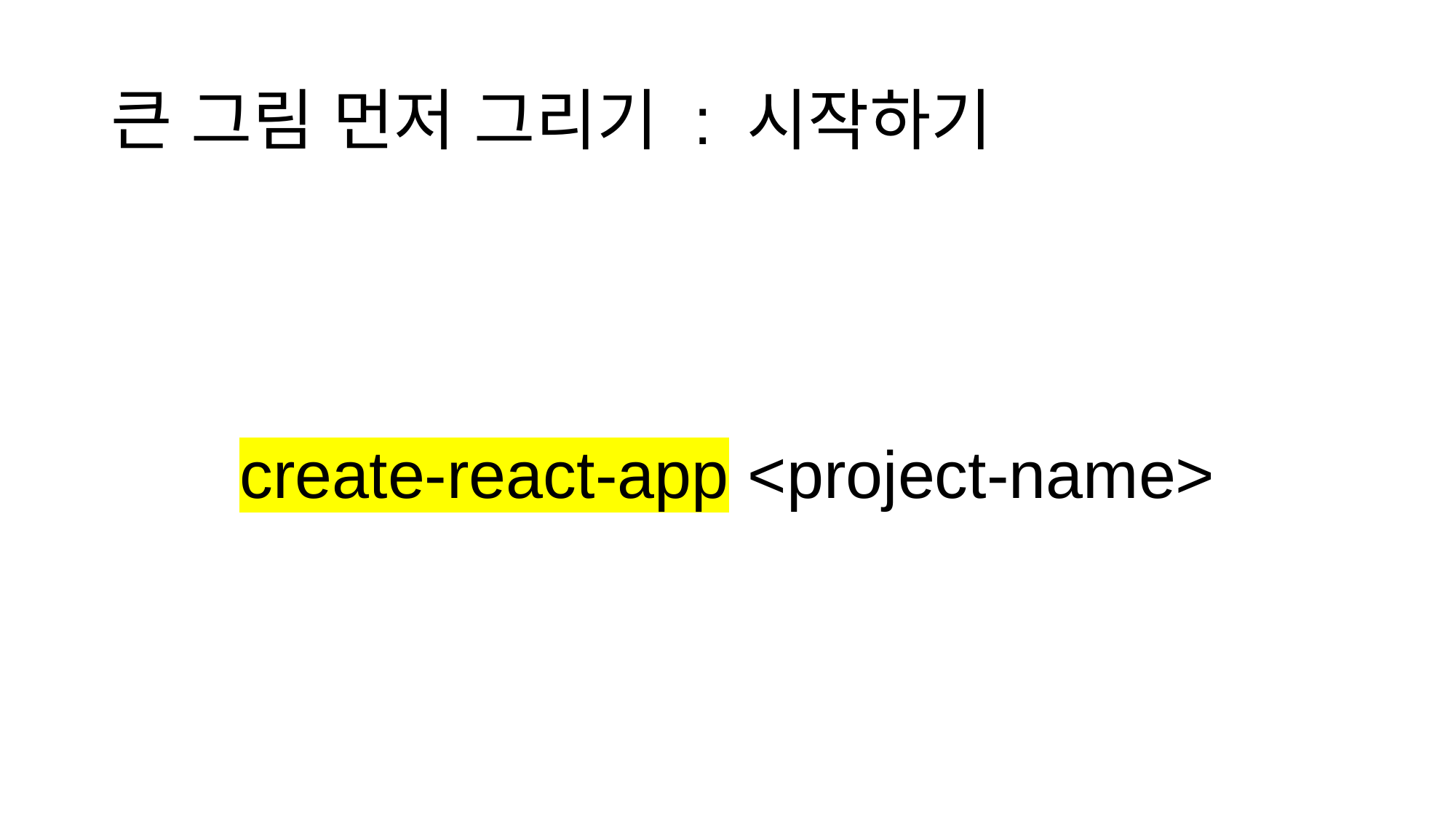

# 큰 그림 먼저 그리기 : 시작하기

create-react-app <project-name>